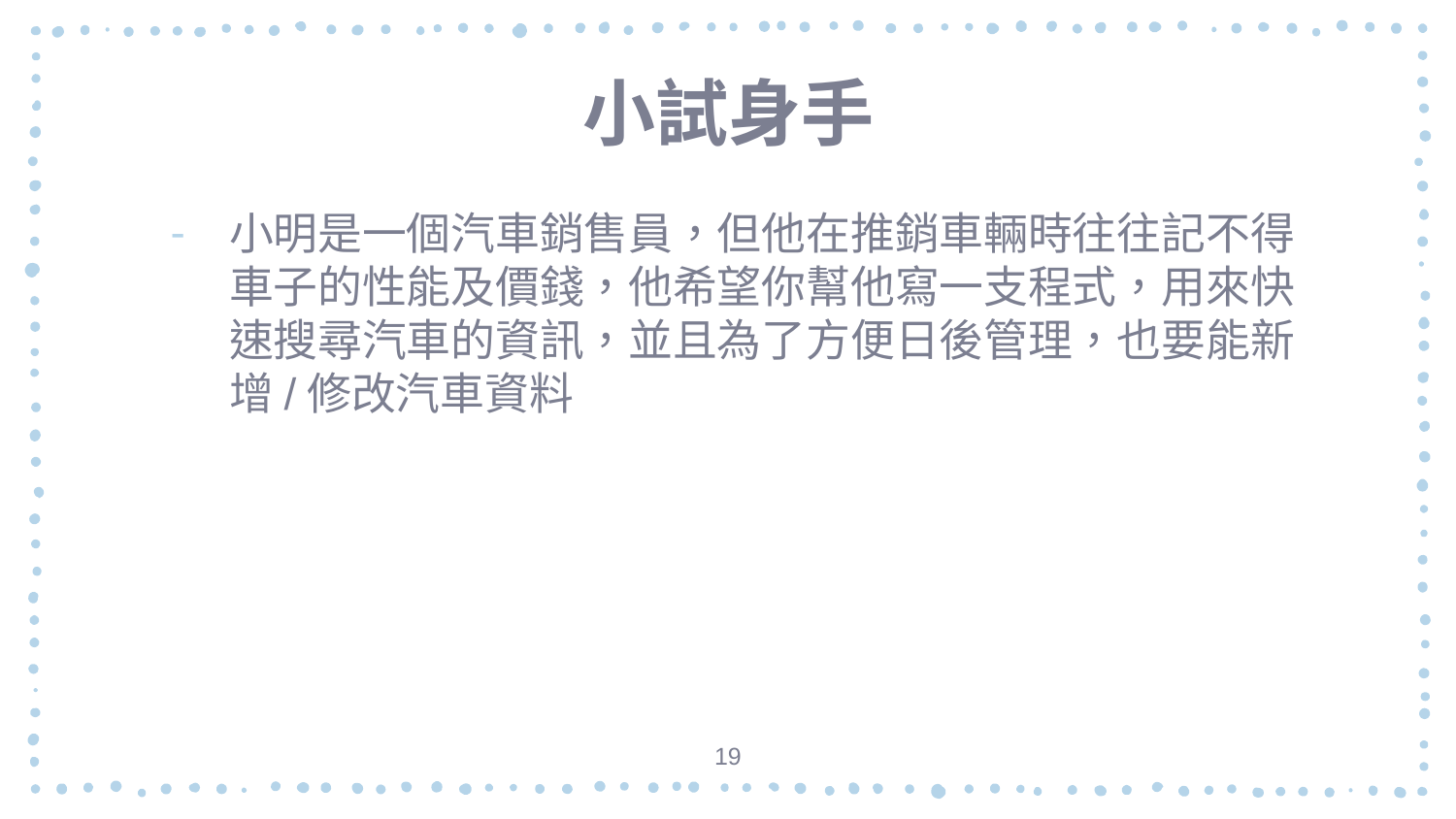

# 小試身手
小明是一個汽車銷售員，但他在推銷車輛時往往記不得車子的性能及價錢，他希望你幫他寫一支程式，用來快速搜尋汽車的資訊，並且為了方便日後管理，也要能新增/修改汽車資料
19